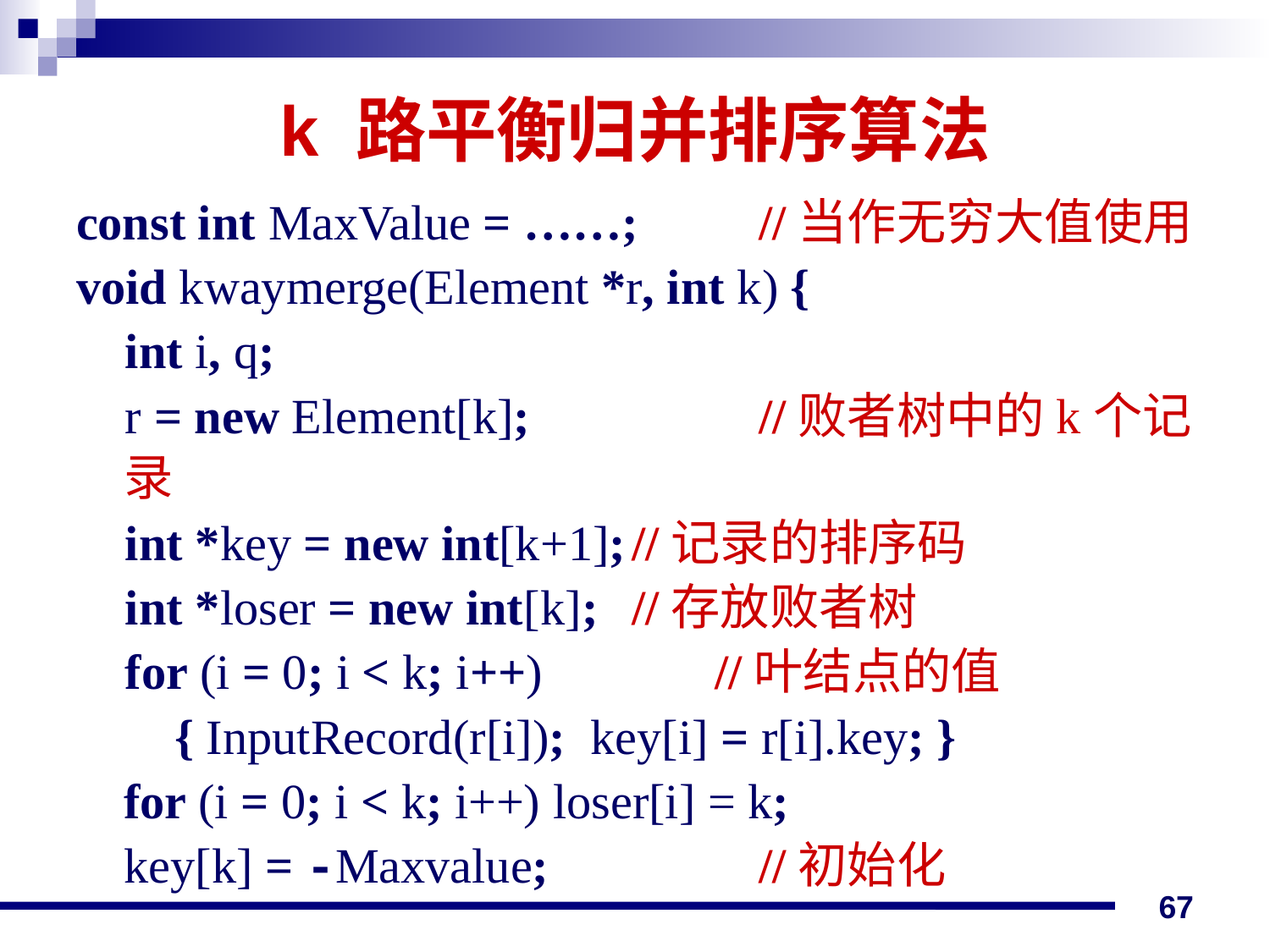

# k 路平衡归并排序算法
const int MaxValue = ……;	//当作无穷大值使用
void kwaymerge(Element *r, int k) {
    int i, q;
    r = new Element[k];		//败者树中的k个记录
    int *key = new int[k+1];	//记录的排序码
    int *loser = new int[k];	//存放败者树
    for (i = 0; i < k; i++)              //叶结点的值
        { InputRecord(r[i]);  key[i] = r[i].key; }
	for (i = 0; i < k; i++) loser[i] = k;
  	key[k] = -Maxvalue;		//初始化

67